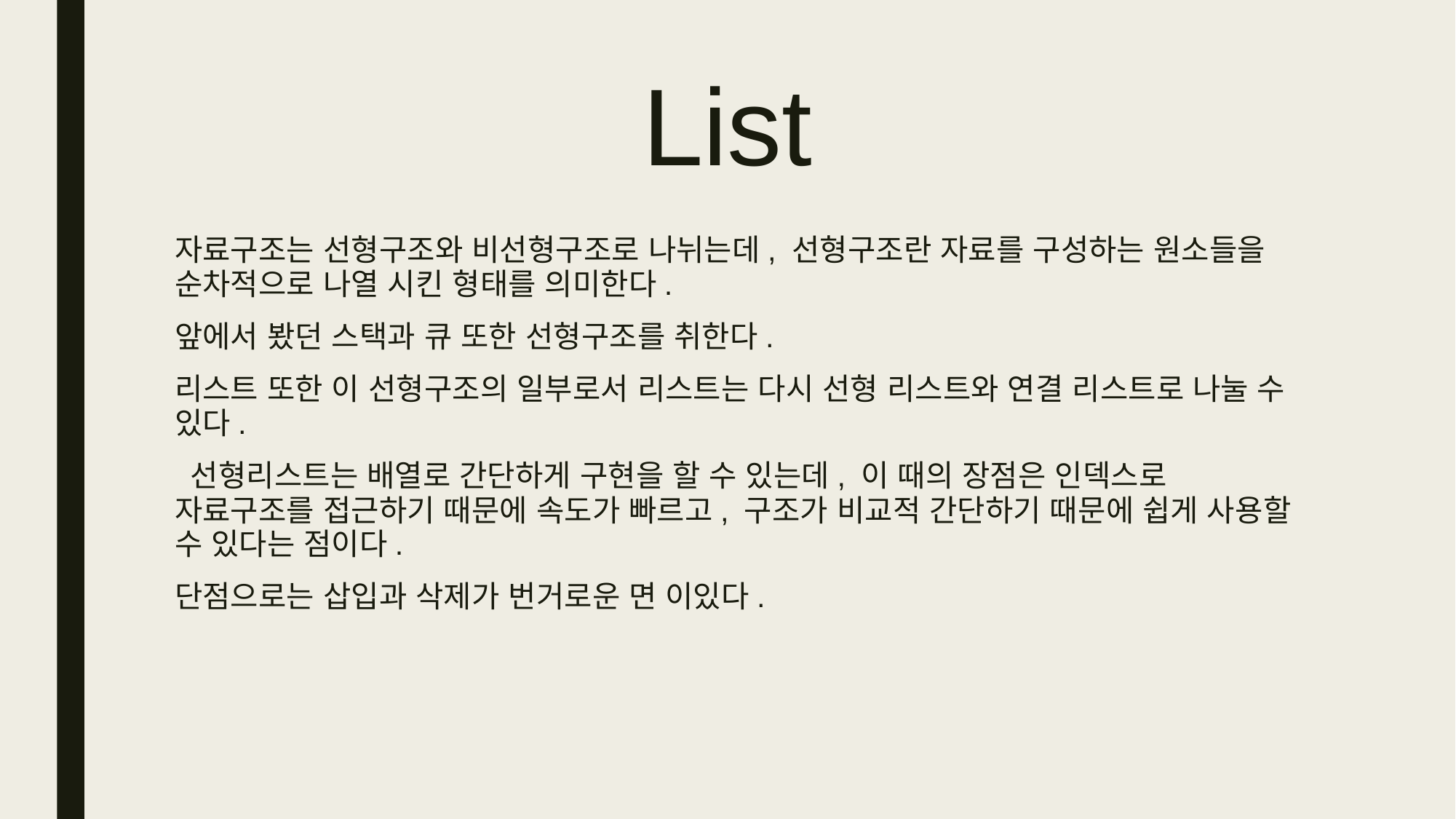

List
자료구조는 선형구조와 비선형구조로 나뉘는데, 선형구조란 자료를 구성하는 원소들을 순차적으로 나열 시킨 형태를 의미한다.
앞에서 봤던 스택과 큐 또한 선형구조를 취한다.
리스트 또한 이 선형구조의 일부로서 리스트는 다시 선형 리스트와 연결 리스트로 나눌 수 있다.
 선형리스트는 배열로 간단하게 구현을 할 수 있는데, 이 때의 장점은 인덱스로 자료구조를 접근하기 때문에 속도가 빠르고, 구조가 비교적 간단하기 때문에 쉽게 사용할 수 있다는 점이다.
단점으로는 삽입과 삭제가 번거로운 면 이있다.